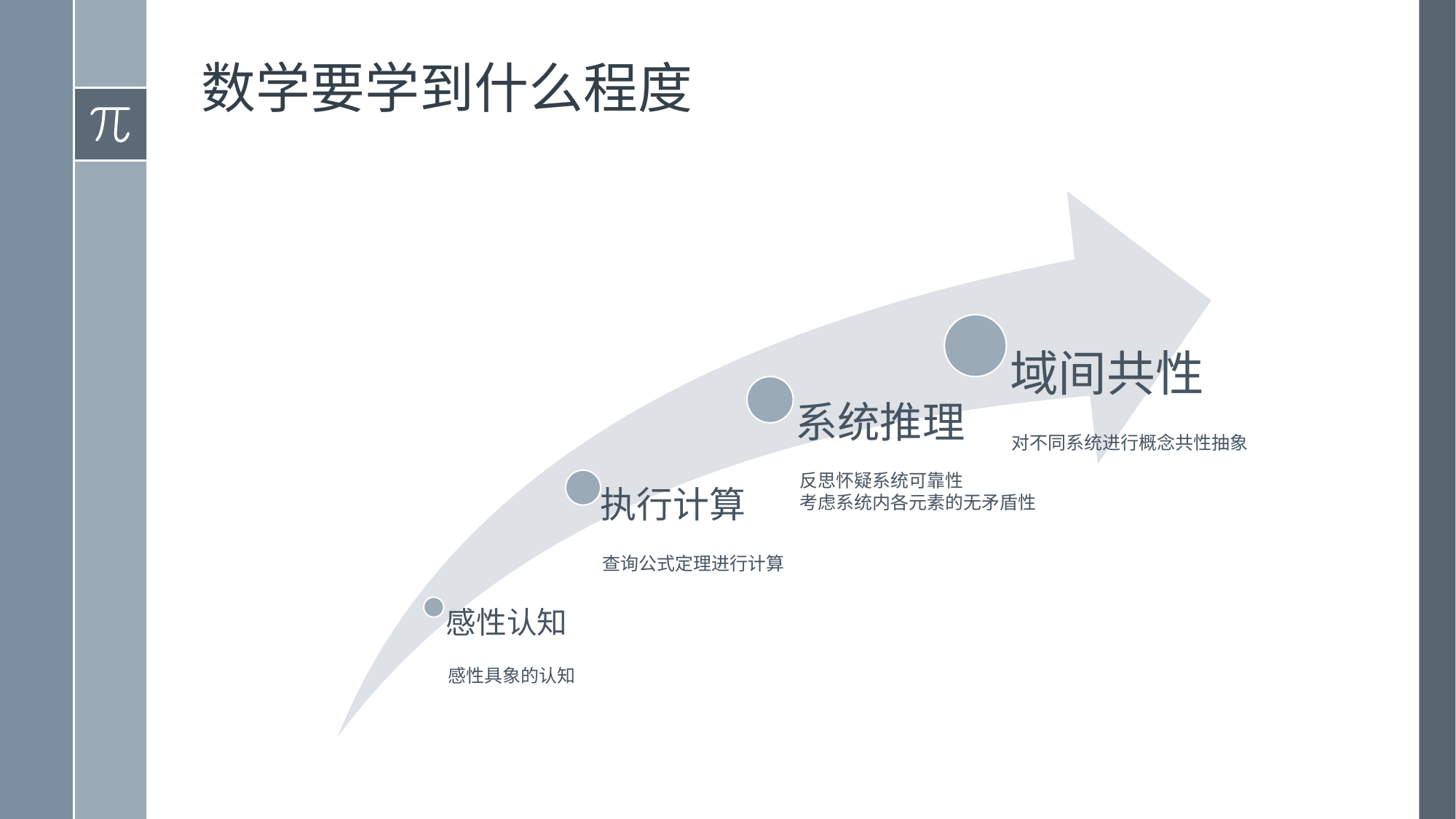

# 数学要学到什么程度

域间共性

系统推理
对不同系统进行概念共性抽象
反思怀疑系统可靠性
考虑系统内各元素的无矛盾性

执行计算
查询公式定理进行计算

感性认知
感性具象的认知